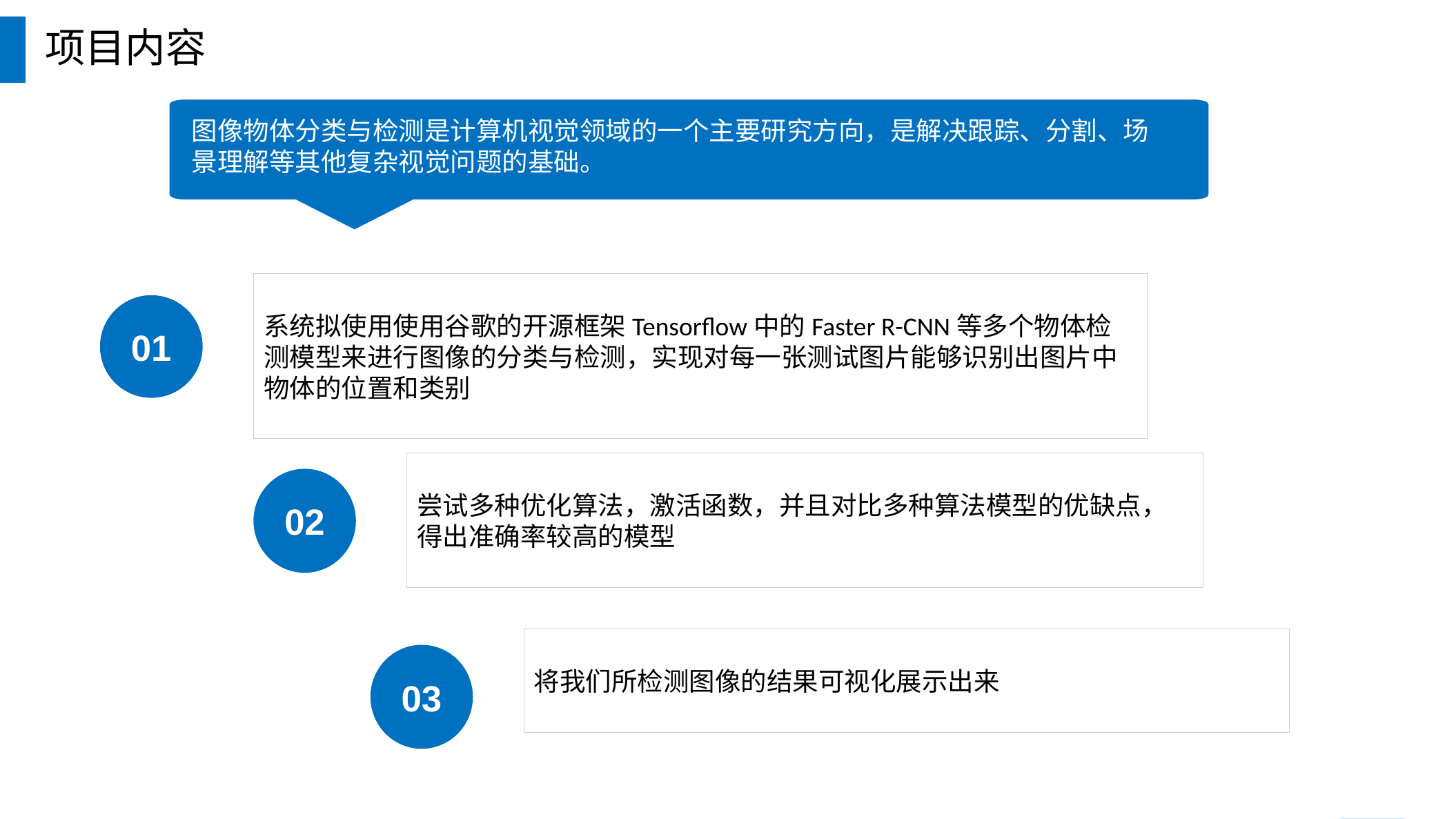

项目内容

图像物体分类与检测是计算机视觉领域的一个主要研究方向，是解决跟踪、分割、场景理解等其他复杂视觉问题的基础。

系统拟使用使用谷歌的开源框架Tensorflow中的Faster R-CNN等多个物体检测模型来进行图像的分类与检测，实现对每一张测试图片能够识别出图片中物体的位置和类别

01
01

尝试多种优化算法，激活函数，并且对比多种算法模型的优缺点，得出准确率较高的模型

02

将我们所检测图像的结果可视化展示出来

03

6